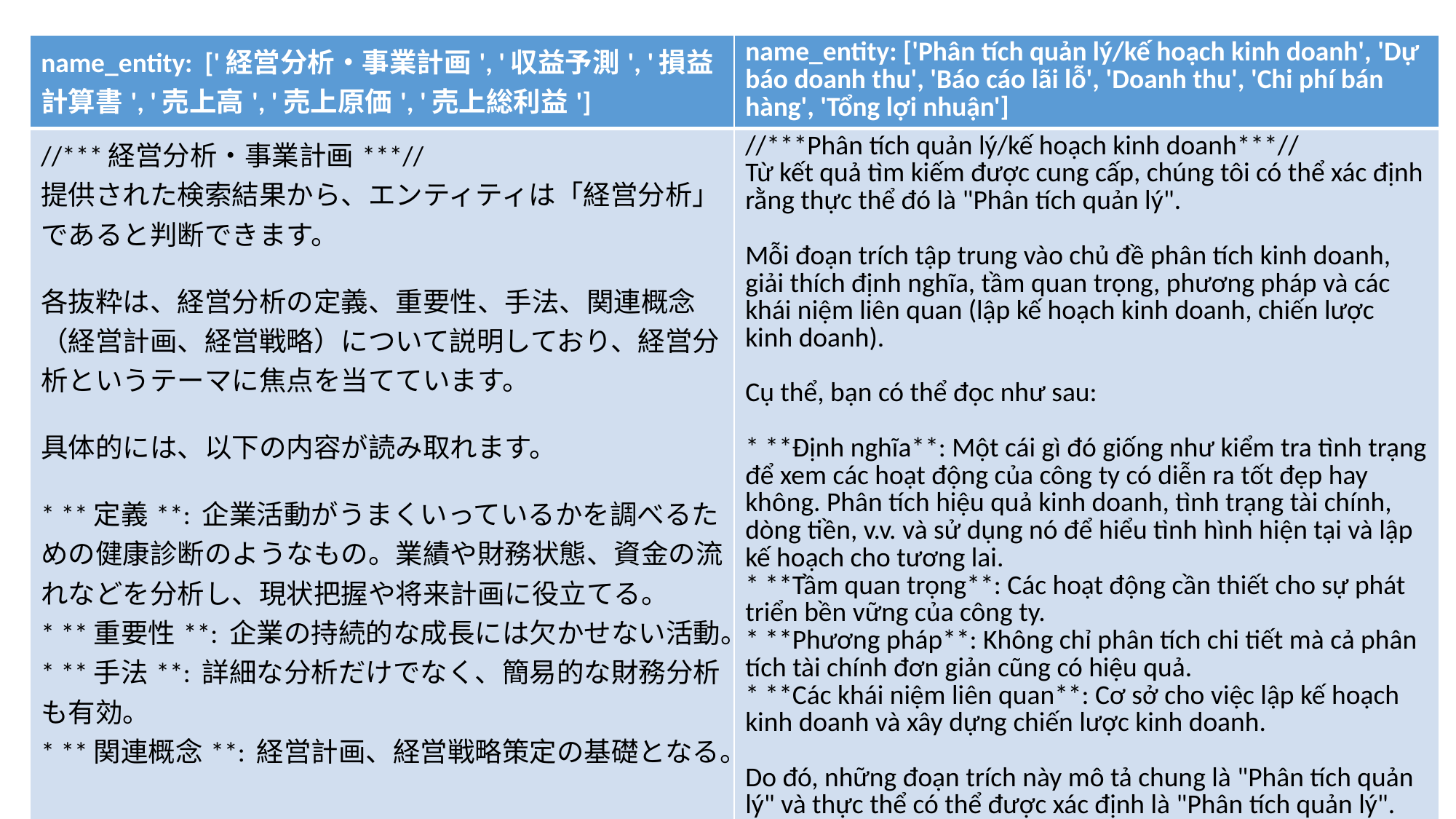

| name\_entity: ['経営分析・事業計画', '収益予測', '損益計算書', '売上高', '売上原価', '売上総利益'] | name\_entity: ['Phân tích quản lý/kế hoạch kinh doanh', 'Dự báo doanh thu', 'Báo cáo lãi lỗ', 'Doanh thu', 'Chi phí bán hàng', 'Tổng lợi nhuận'] |
| --- | --- |
| //\*\*\*経営分析・事業計画\*\*\*// 提供された検索結果から、エンティティは「経営分析」であると判断できます。 各抜粋は、経営分析の定義、重要性、手法、関連概念（経営計画、経営戦略）について説明しており、経営分析というテーマに焦点を当てています。 具体的には、以下の内容が読み取れます。 \* \*\*定義\*\*: 企業活動がうまくいっているかを調べるための健康診断のようなもの。業績や財務状態、資金の流れなどを分析し、現状把握や将来計画に役立てる。 \* \*\*重要性\*\*: 企業の持続的な成長には欠かせない活動。 \* \*\*手法\*\*: 詳細な分析だけでなく、簡易的な財務分析も有効。 \* \*\*関連概念\*\*: 経営計画、経営戦略策定の基礎となる。 したがって、これらの抜粋は総合的に「経営分析」について説明しており、エンティティは「経営分析」と断定できます。 SOURCE: 経営分析とは？ 手法の種類や知っておくべき取り組み時のポイント｜経営分析｜bizocean（ビズオーシャン）ジャーナル, https://journal.bizocean.jp/corp06/f04/4974/ | //\*\*\*Phân tích quản lý/kế hoạch kinh doanh\*\*\*// Từ kết quả tìm kiếm được cung cấp, chúng tôi có thể xác định rằng thực thể đó là "Phân tích quản lý". Mỗi đoạn trích tập trung vào chủ đề phân tích kinh doanh, giải thích định nghĩa, tầm quan trọng, phương pháp và các khái niệm liên quan (lập kế hoạch kinh doanh, chiến lược kinh doanh). Cụ thể, bạn có thể đọc như sau: \* \*\*Định nghĩa\*\*: Một cái gì đó giống như kiểm tra tình trạng để xem các hoạt động của công ty có diễn ra tốt đẹp hay không. Phân tích hiệu quả kinh doanh, tình trạng tài chính, dòng tiền, v.v. và sử dụng nó để hiểu tình hình hiện tại và lập kế hoạch cho tương lai. \* \*\*Tầm quan trọng\*\*: Các hoạt động cần thiết cho sự phát triển bền vững của công ty. \* \*\*Phương pháp\*\*: Không chỉ phân tích chi tiết mà cả phân tích tài chính đơn giản cũng có hiệu quả. \* \*\*Các khái niệm liên quan\*\*: Cơ sở cho việc lập kế hoạch kinh doanh và xây dựng chiến lược kinh doanh. Do đó, những đoạn trích này mô tả chung là "Phân tích quản lý" và thực thể có thể được xác định là "Phân tích quản lý". NGUỒN: Phân tích kinh doanh là gì? Các loại phương pháp và điểm bạn nên biết khi thực hiện chúng | Tạp chí bizocean | https://journal.bizocean.jp/corp06/f04/4974/ |